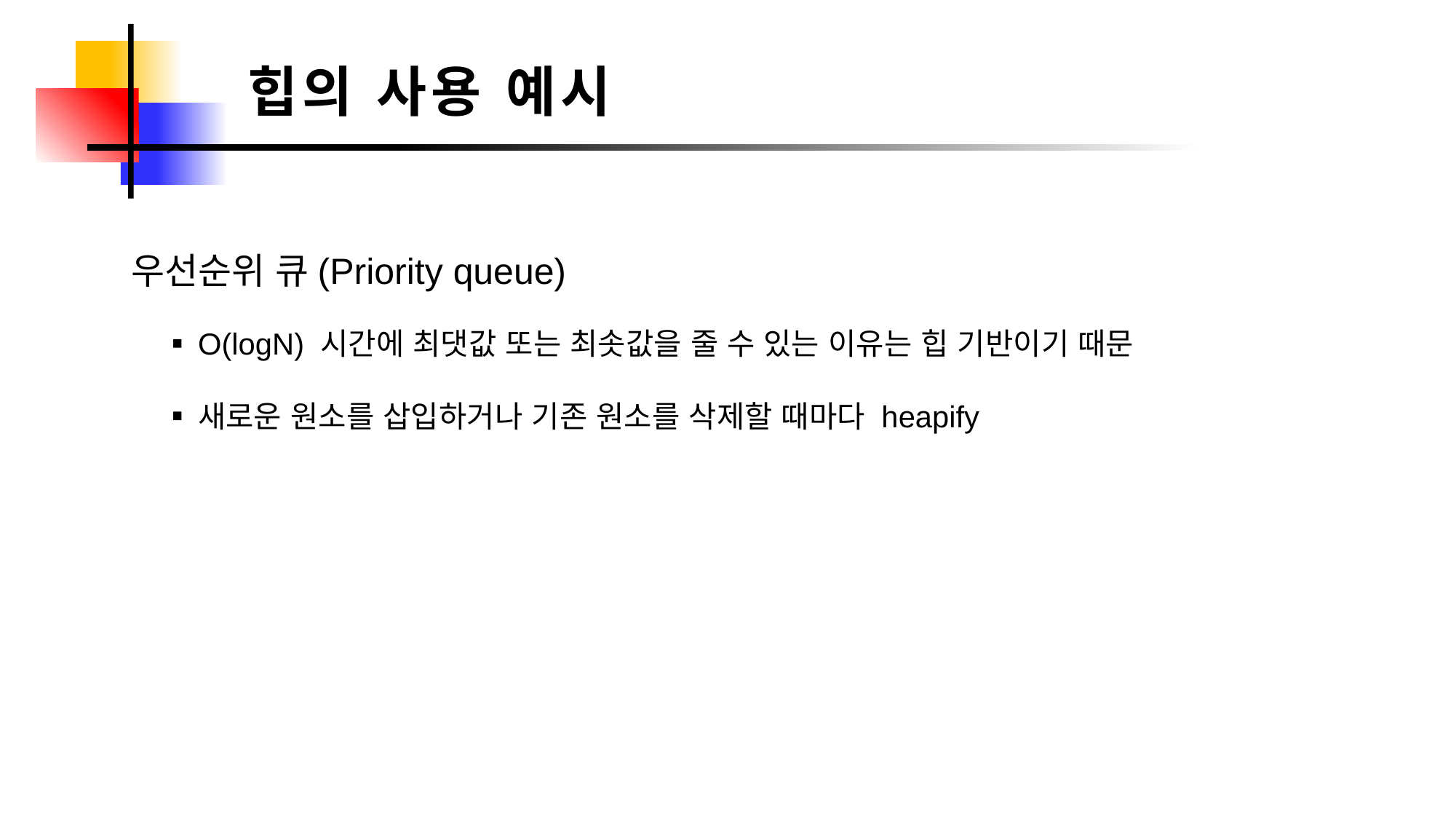

힙의 사용 예시
우선순위 큐(Priority queue)
O(logN) 시간에 최댓값 또는 최솟값을 줄 수 있는 이유는 힙 기반이기 때문

새로운 원소를 삽입하거나 기존 원소를 삭제할 때마다 heapify